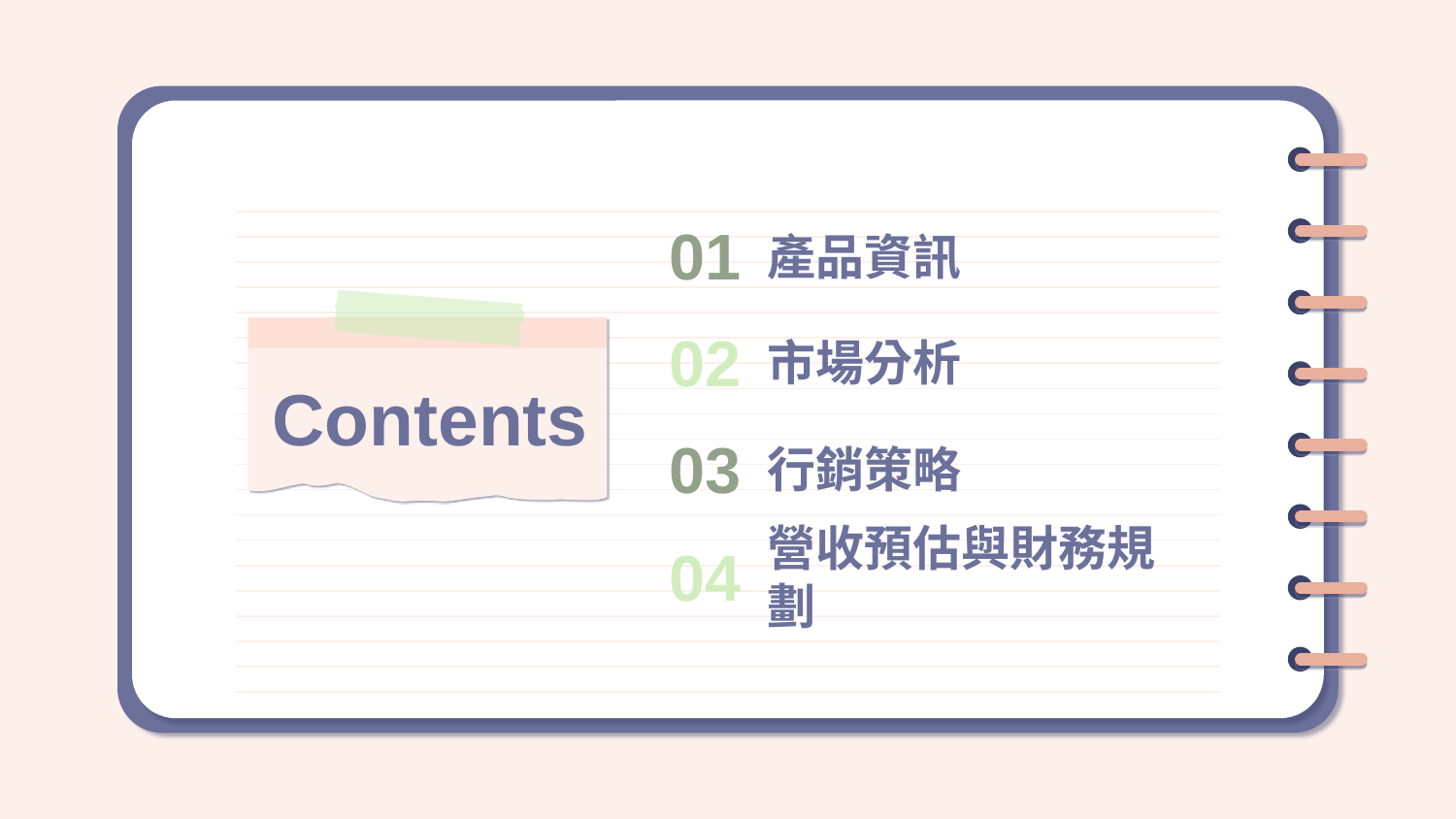

01
產品資訊

02

市場分析
# Contents
03
行銷策略
04
營收預估與財務規劃